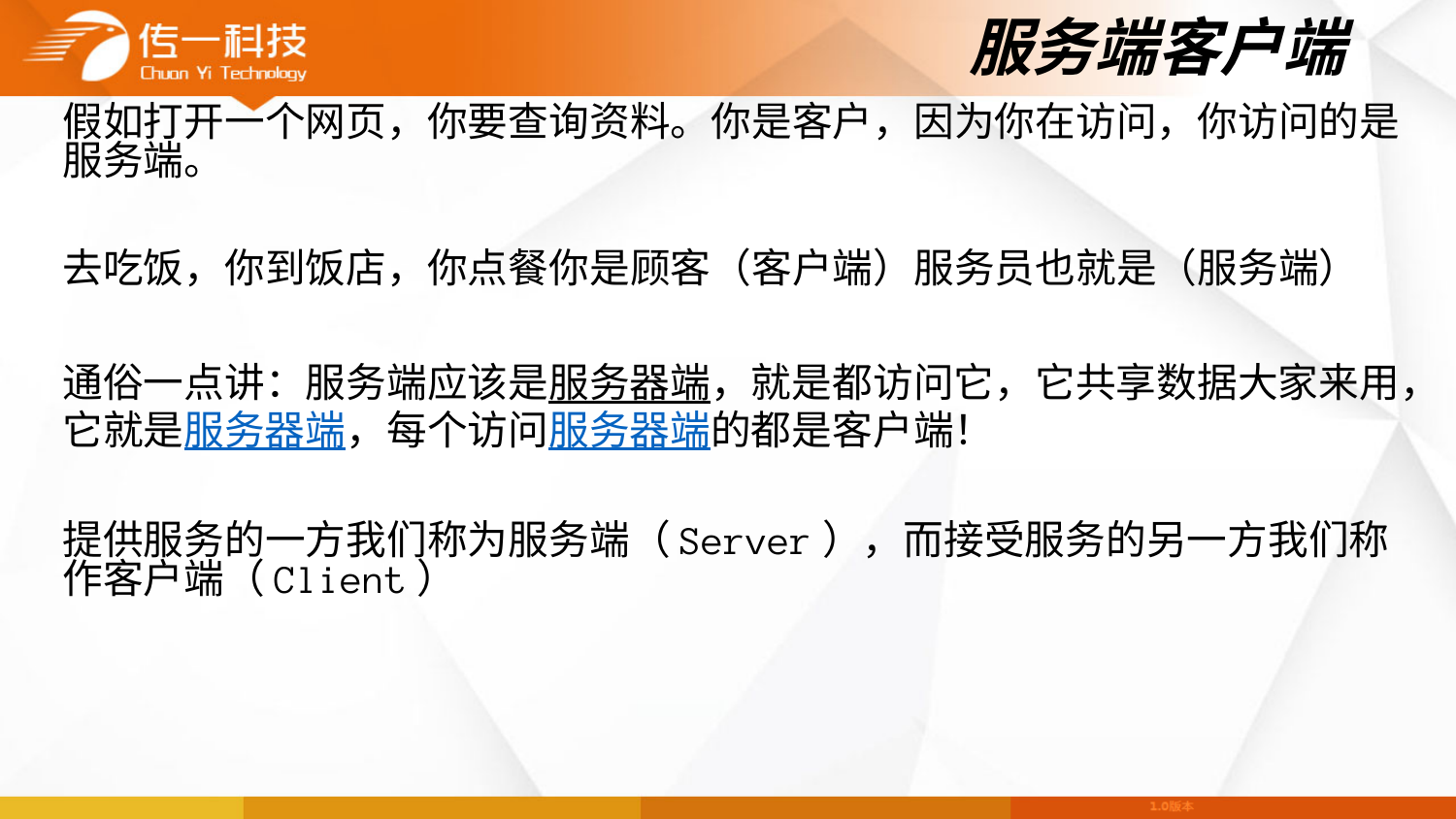

# 服务端客户端
假如打开一个网页，你要查询资料。你是客户，因为你在访问，你访问的是服务端。

去吃饭，你到饭店，你点餐你是顾客（客户端）服务员也就是（服务端）

通俗一点讲：服务端应该是服务器端，就是都访问它，它共享数据大家来用，它就是服务器端，每个访问服务器端的都是客户端！

提供服务的一方我们称为服务端（Server），而接受服务的另一方我们称作客户端（Client）